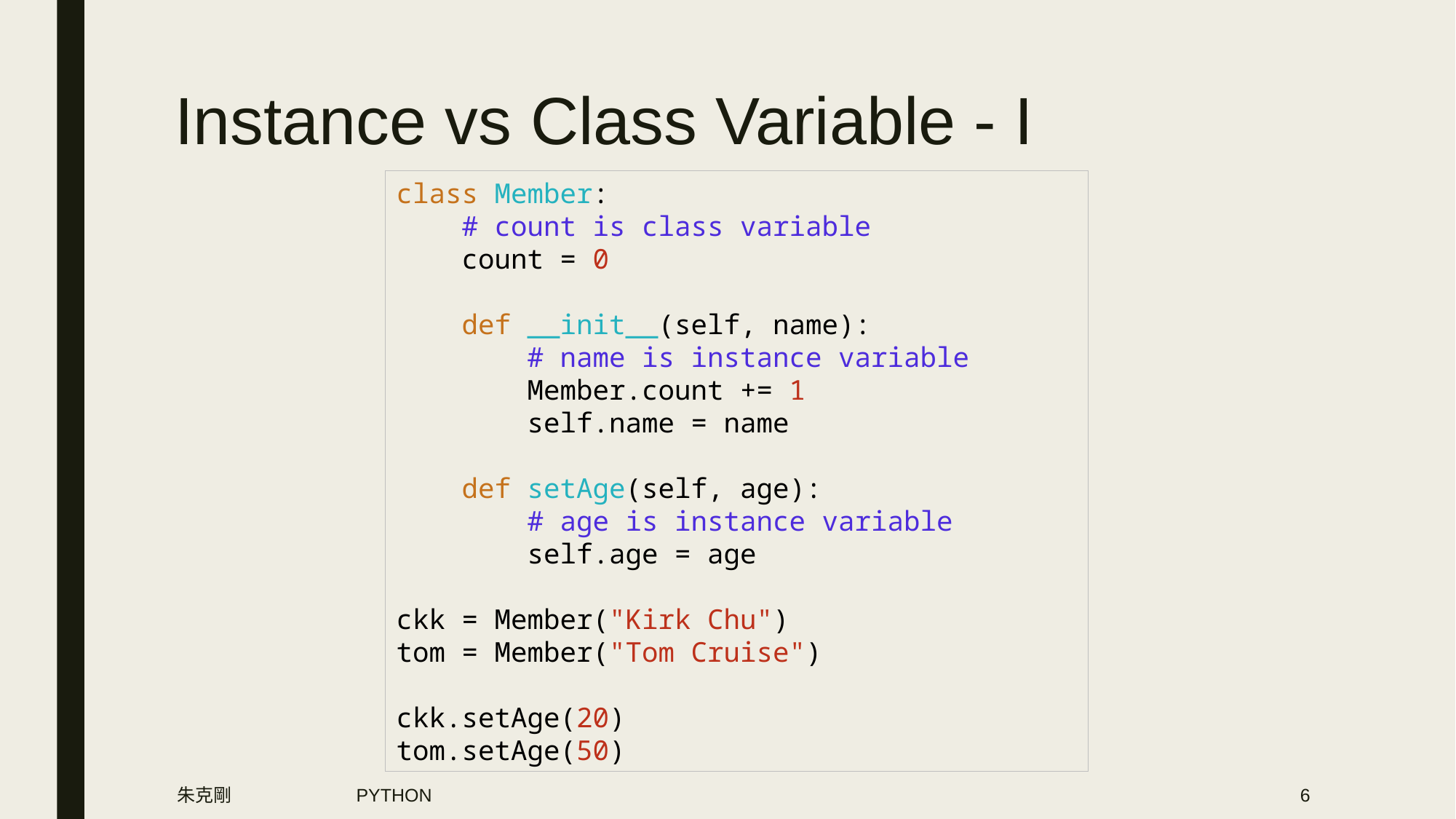

# Instance vs Class Variable - I
class Member:
    # count is class variable
    count = 0

    def __init__(self, name):
        # name is instance variable
        Member.count += 1
        self.name = name

    def setAge(self, age):
        # age is instance variable
        self.age = age

ckk = Member("Kirk Chu")
tom = Member("Tom Cruise")

ckk.setAge(20)
tom.setAge(50)
朱克剛
PYTHON
6